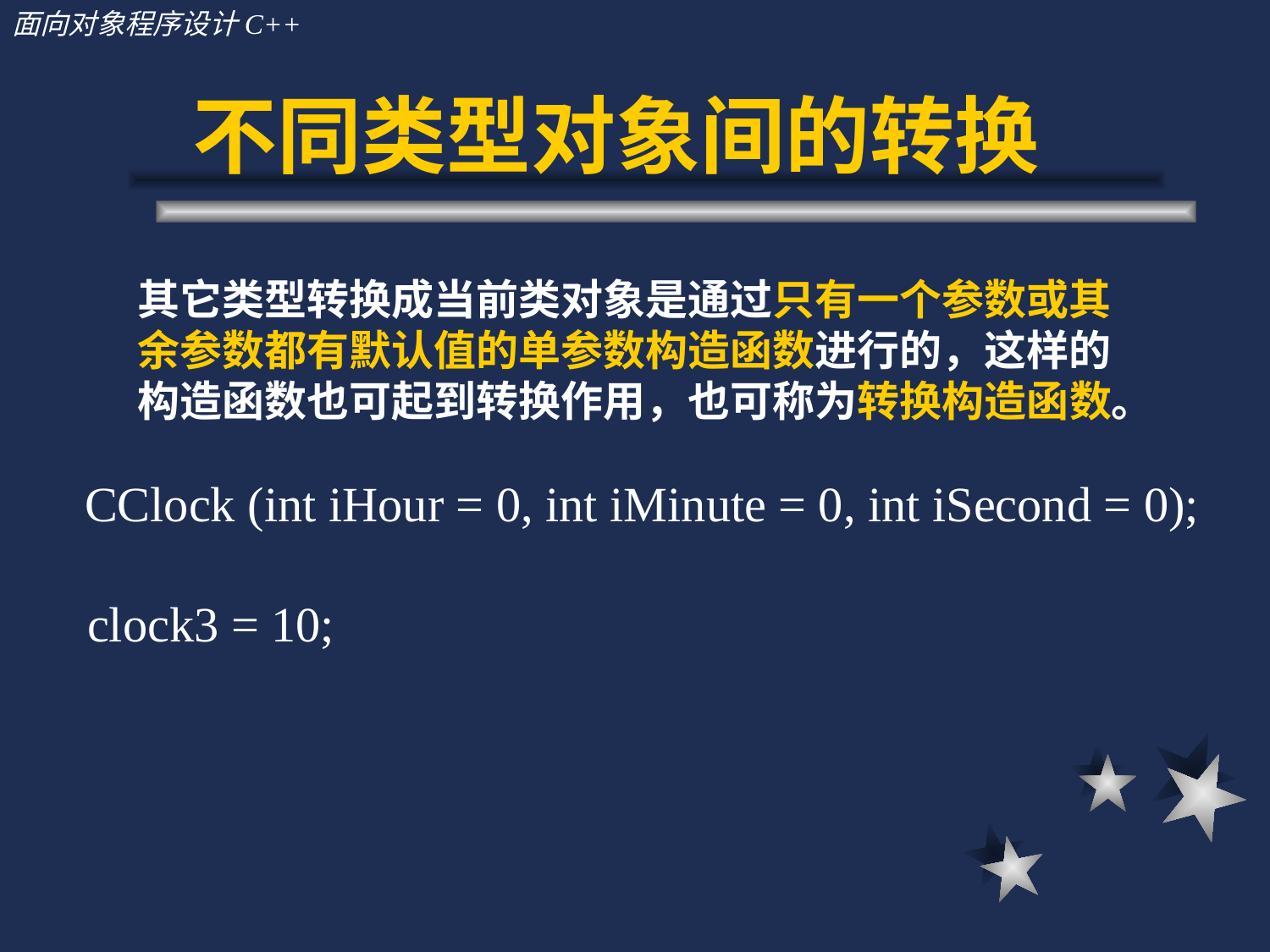

# 不同类型对象间的转换
其它类型转换成当前类对象是通过只有一个参数或其余参数都有默认值的单参数构造函数进行的，这样的构造函数也可起到转换作用，也可称为转换构造函数。
 CClock (int iHour = 0, int iMinute = 0, int iSecond = 0);
clock3 = 10;